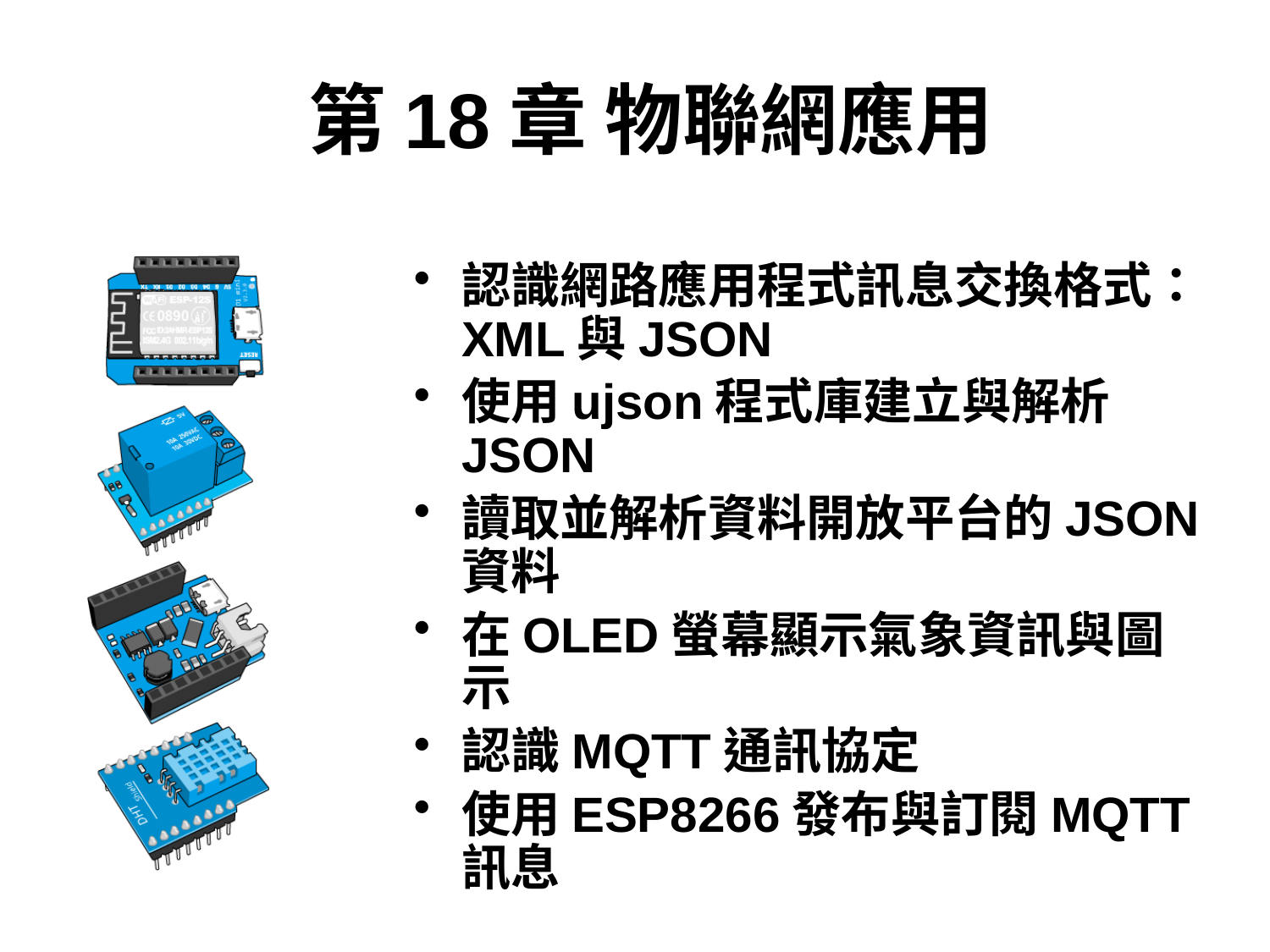

# 第18章 物聯網應用
認識網路應用程式訊息交換格式：XML與JSON
使用ujson程式庫建立與解析JSON
讀取並解析資料開放平台的JSON資料
在OLED螢幕顯示氣象資訊與圖示
認識MQTT通訊協定
使用ESP8266發布與訂閱MQTT訊息